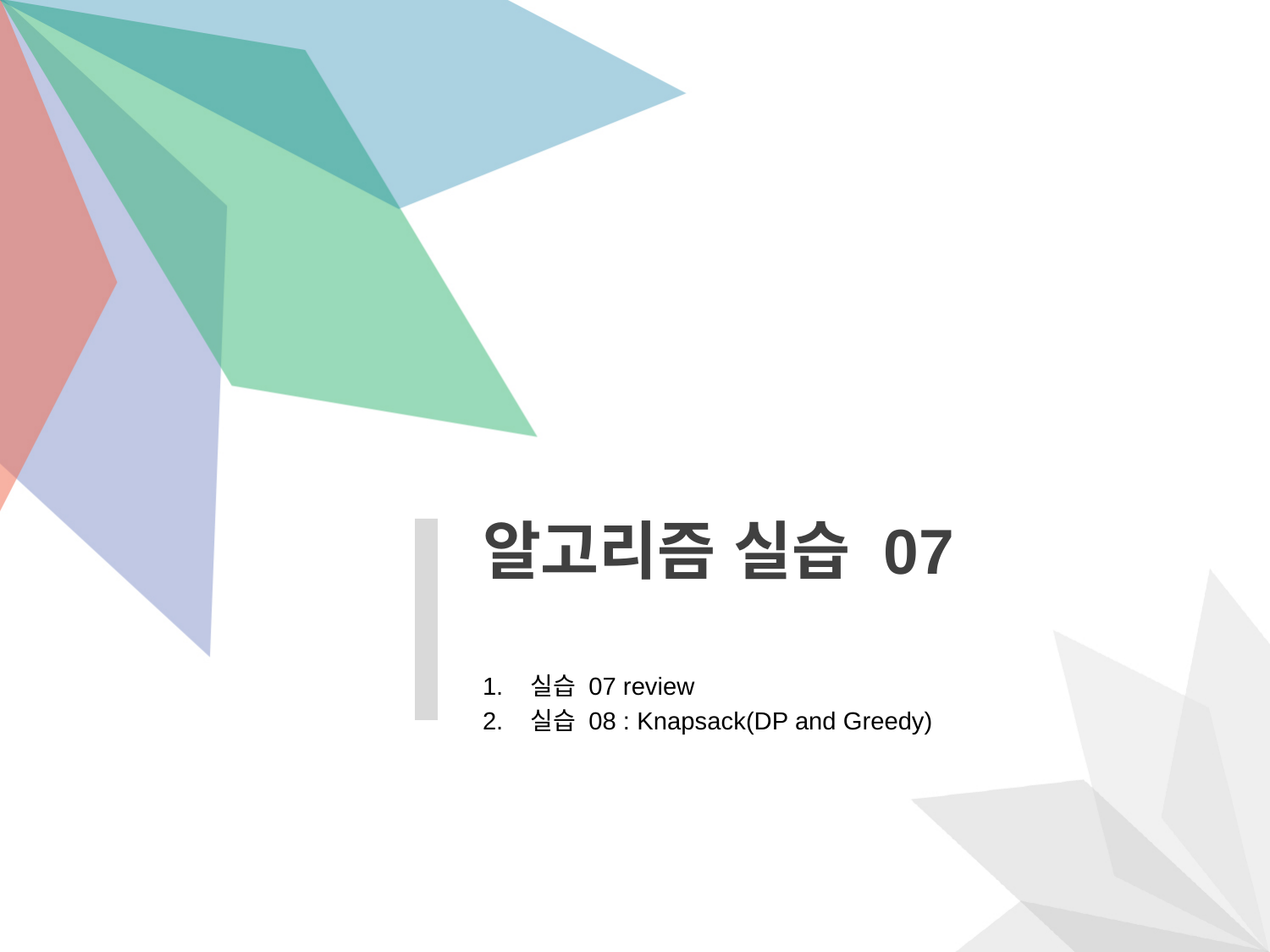

# 알고리즘 실습 07
실습 07 review
실습 08 : Knapsack(DP and Greedy)